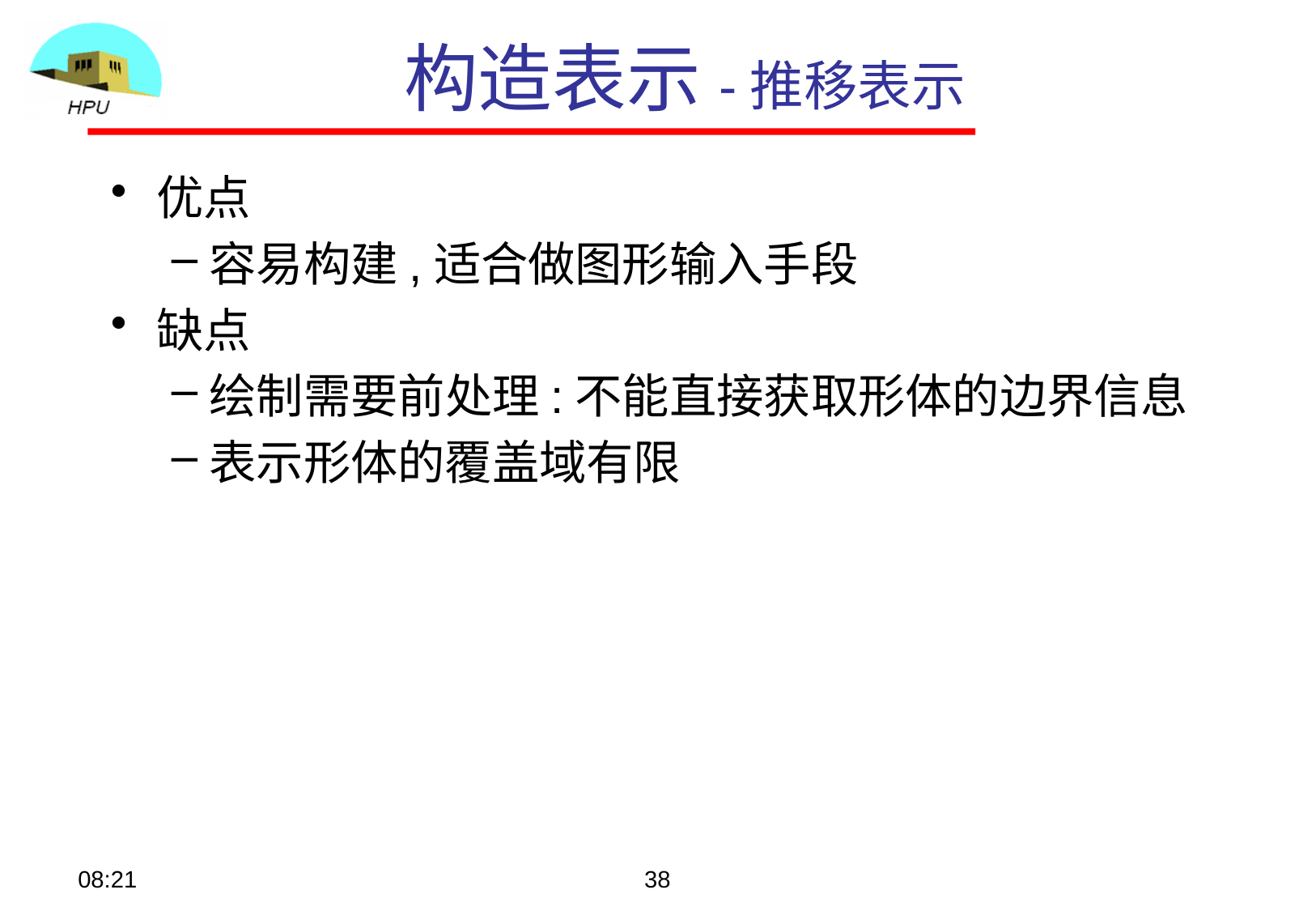

# 构造表示-推移表示
优点
容易构建,适合做图形输入手段
缺点
绘制需要前处理:不能直接获取形体的边界信息
表示形体的覆盖域有限

08:21
38